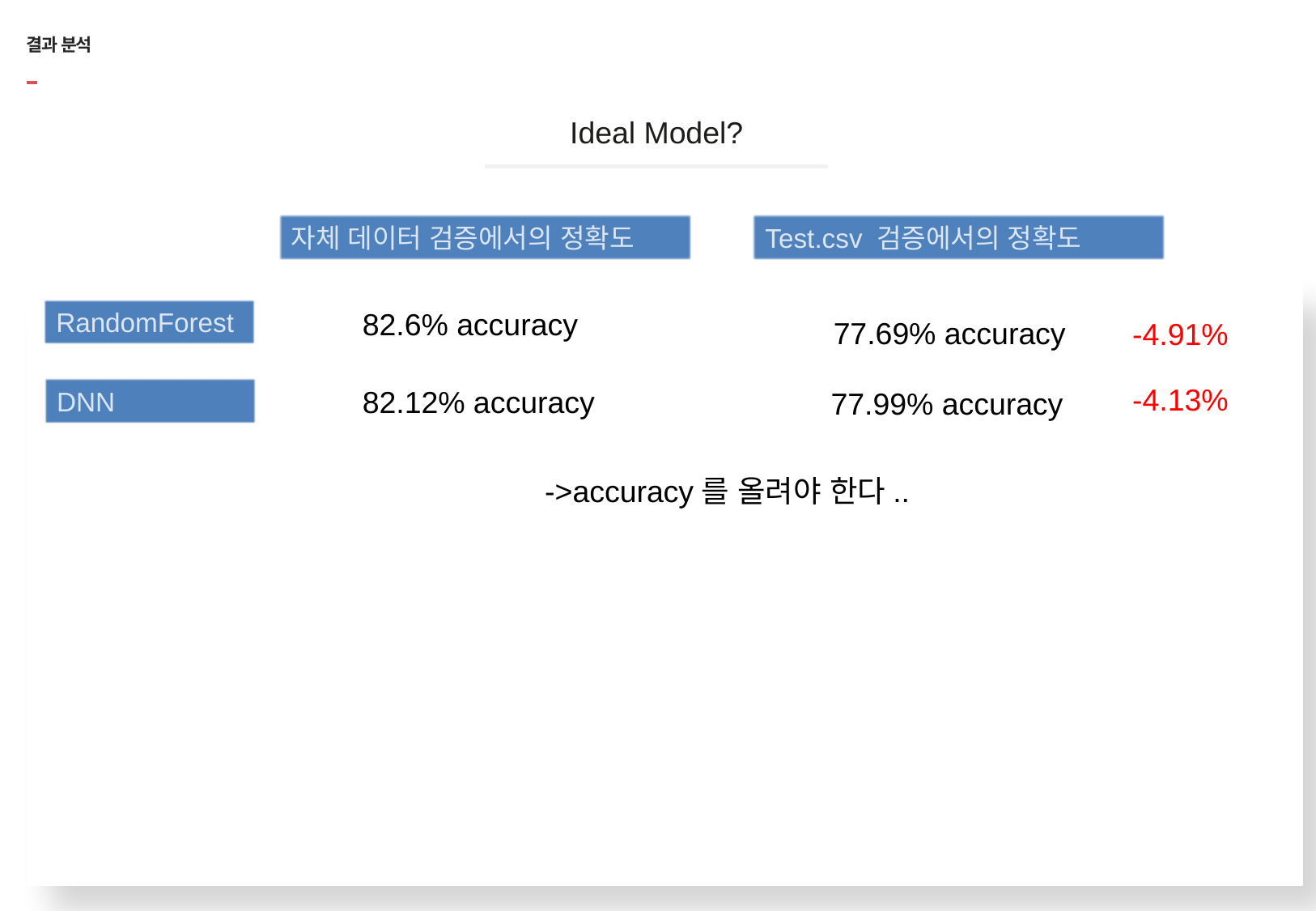

# 결과 분석
Ideal Model?
자체 데이터 검증에서의 정확도
Test.csv 검증에서의 정확도
RandomForest
82.6% accuracy
77.69% accuracy
-4.91%
-4.13%
82.12% accuracy
DNN
77.99% accuracy
->accuracy를 올려야 한다..